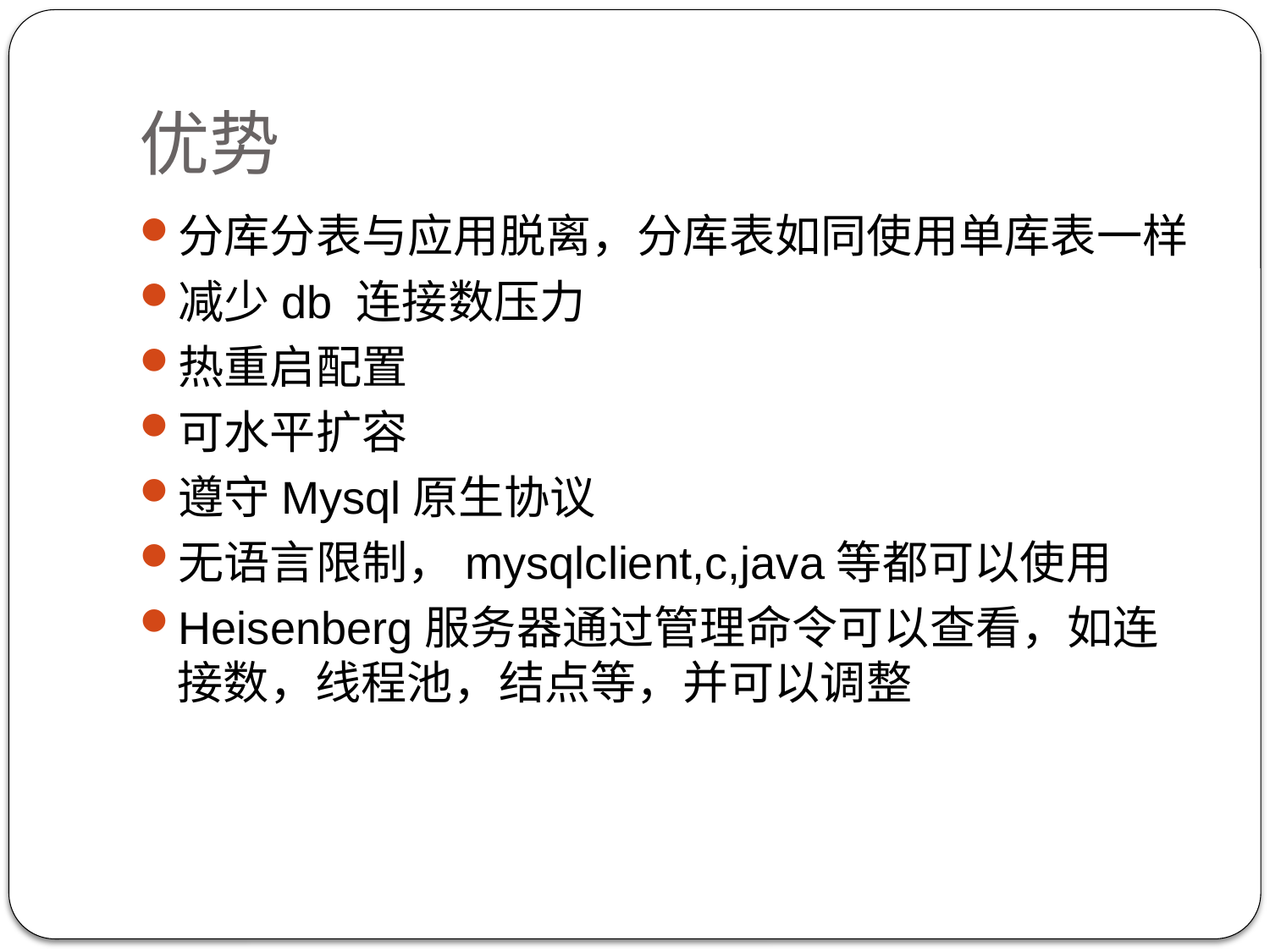

# 优势
分库分表与应用脱离，分库表如同使用单库表一样
减少db 连接数压力
热重启配置
可水平扩容
遵守Mysql原生协议
无语言限制，mysqlclient,c,java等都可以使用
Heisenberg服务器通过管理命令可以查看，如连接数，线程池，结点等，并可以调整